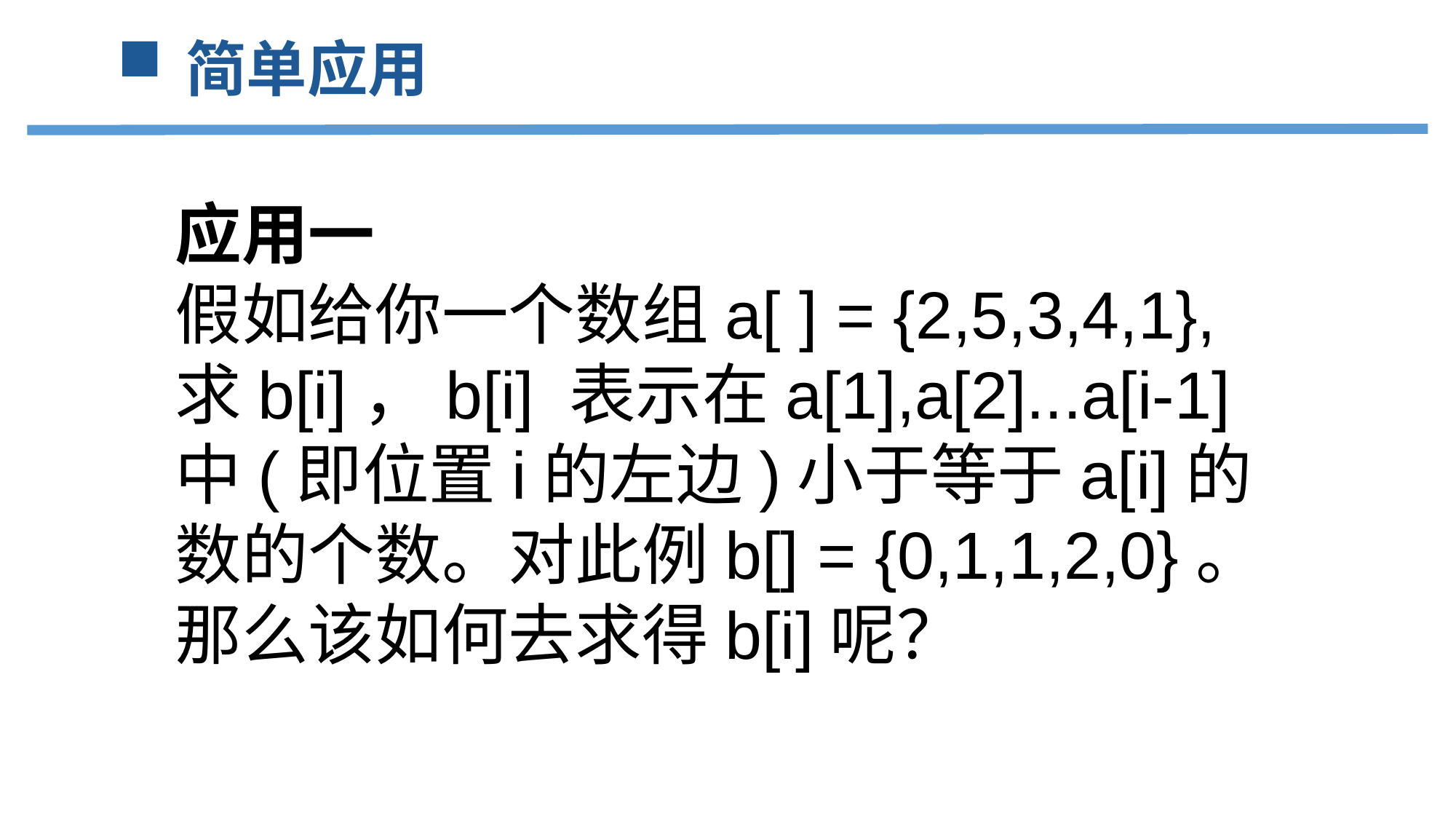

简单应用
应用一
假如给你一个数组a[ ] = {2,5,3,4,1},求b[i]，b[i] 表示在a[1],a[2]...a[i-1]中(即位置i的左边)小于等于a[i]的数的个数。对此例b[] = {0,1,1,2,0}。 那么该如何去求得b[i]呢？